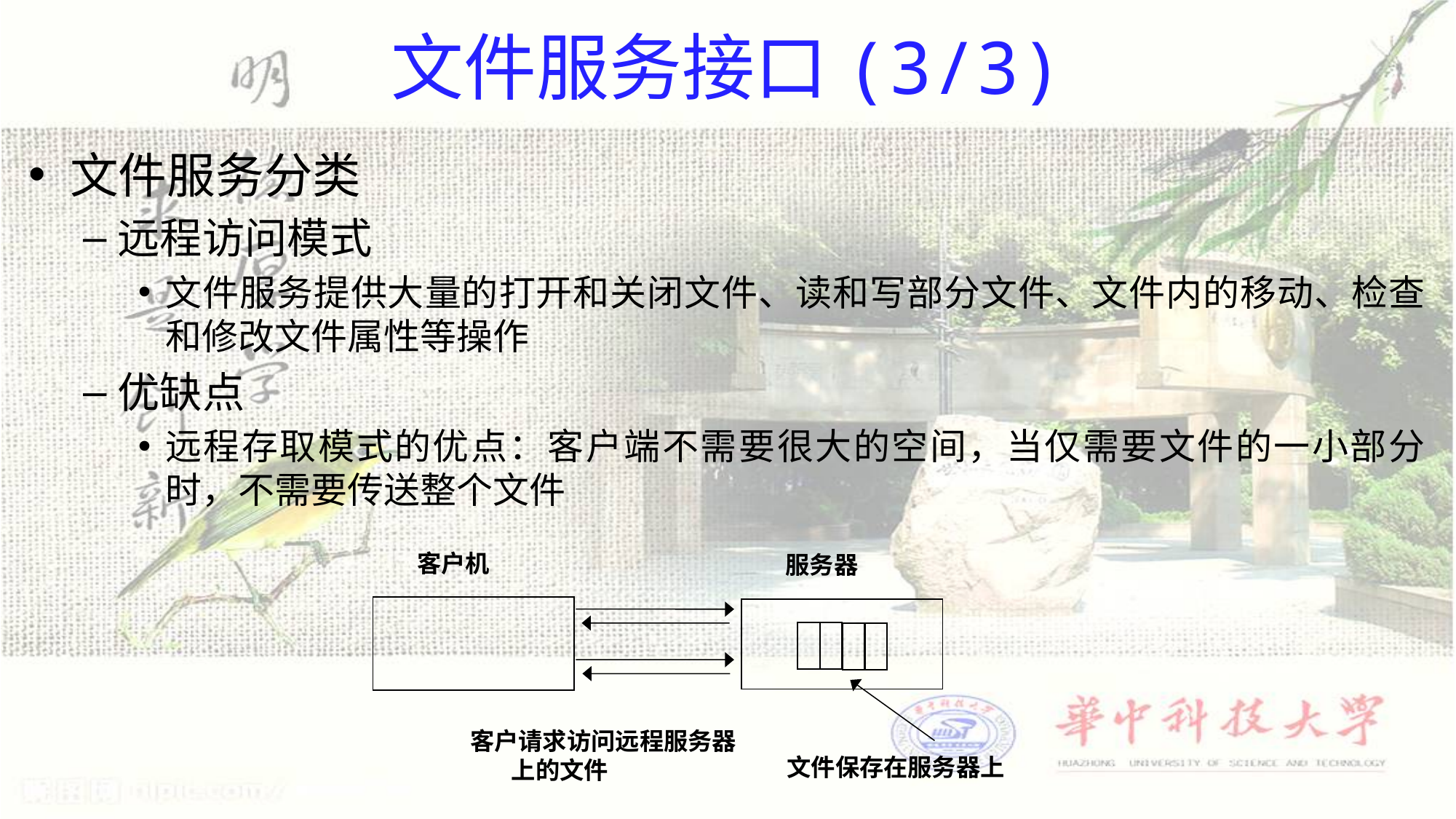

# 文件服务接口(3/3)
文件服务分类
远程访问模式
文件服务提供大量的打开和关闭文件、读和写部分文件、文件内的移动、检查和修改文件属性等操作
优缺点
远程存取模式的优点：客户端不需要很大的空间，当仅需要文件的一小部分时，不需要传送整个文件
客户机
服务器

客户请求访问远程服务器上的文件
文件保存在服务器上